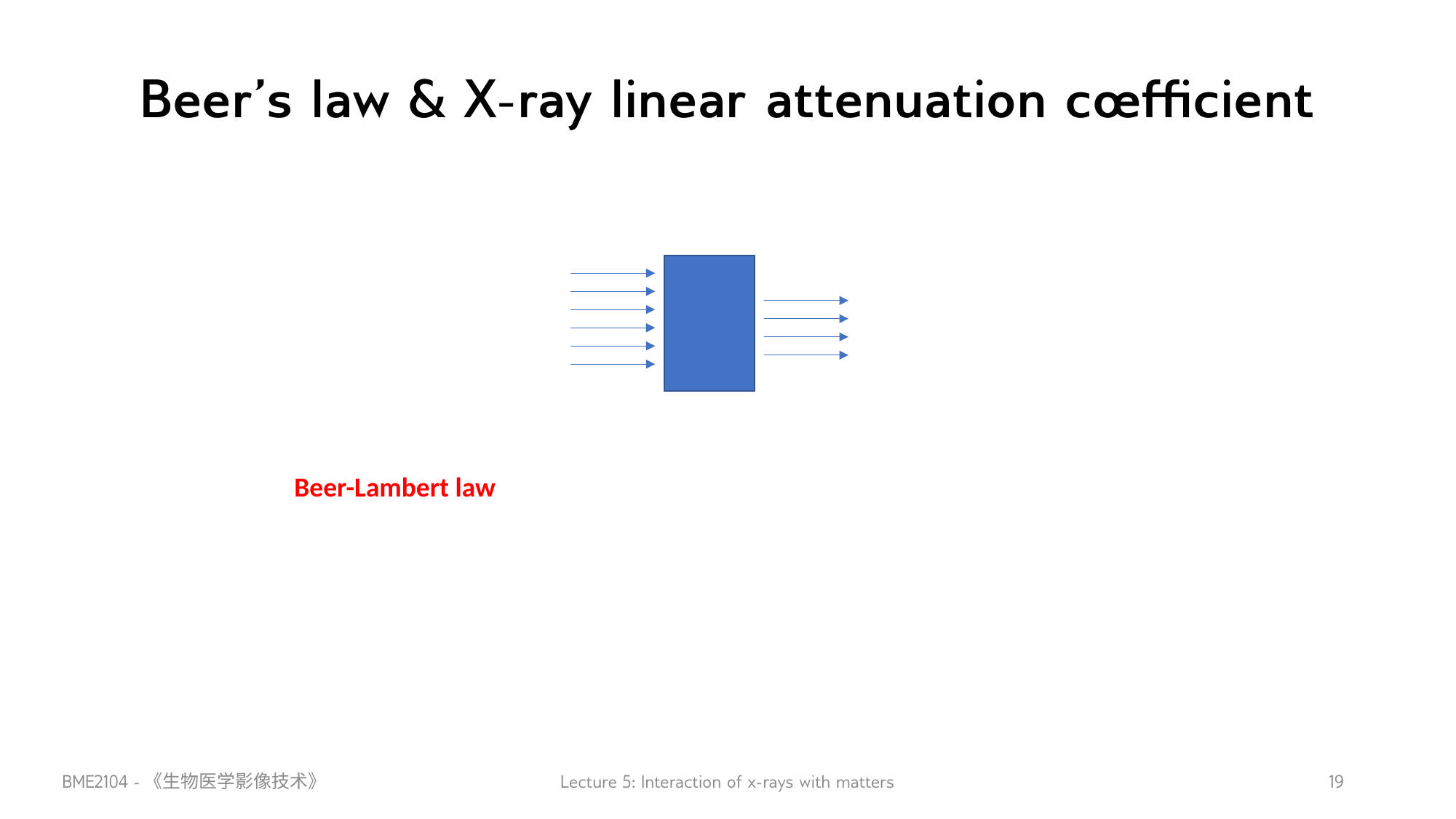

# Beer’s law & X-ray linear attenuation coefficient

Beer-Lambert law
BME2104 -《生物医学影像技术》
Lecture 5: Interaction of x-rays with matters
19